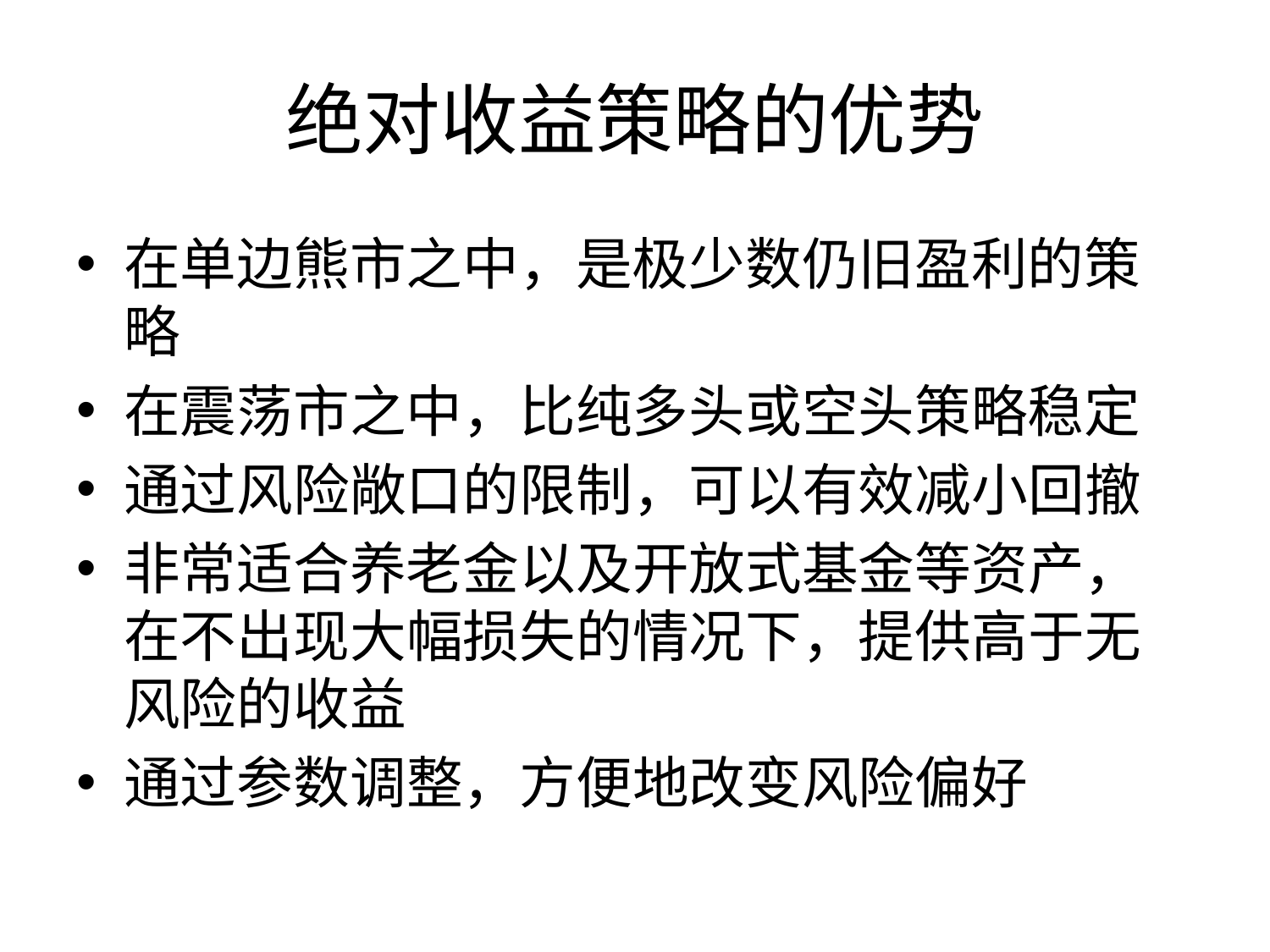

# 绝对收益策略的优势
在单边熊市之中，是极少数仍旧盈利的策略
在震荡市之中，比纯多头或空头策略稳定
通过风险敞口的限制，可以有效减小回撤
非常适合养老金以及开放式基金等资产，在不出现大幅损失的情况下，提供高于无风险的收益
通过参数调整，方便地改变风险偏好